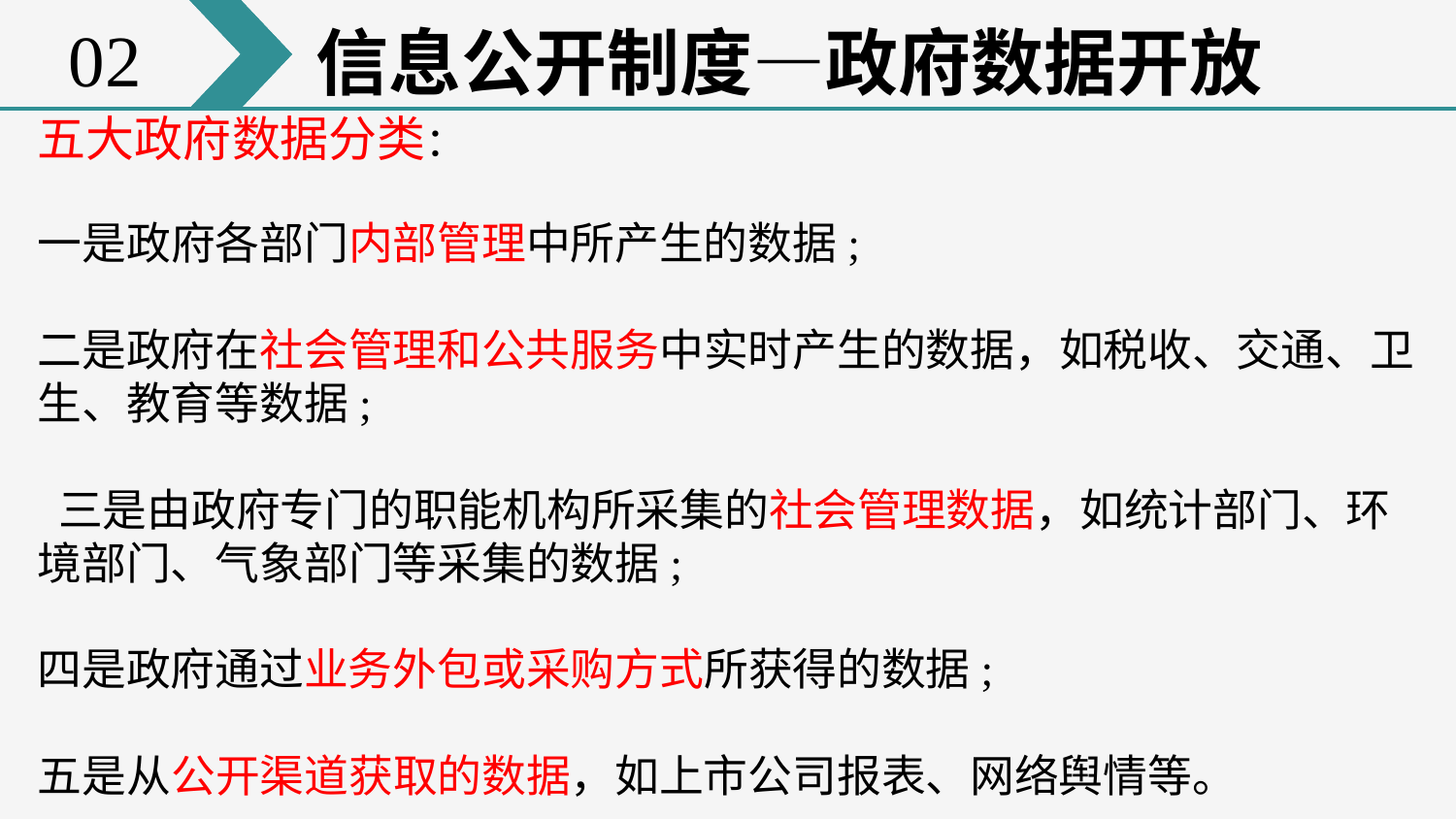

02
信息公开制度—政府数据开放
五大政府数据分类：

一是政府各部门内部管理中所产生的数据;

二是政府在社会管理和公共服务中实时产生的数据，如税收、交通、卫生、教育等数据;

 三是由政府专门的职能机构所采集的社会管理数据，如统计部门、环境部门、气象部门等采集的数据;

四是政府通过业务外包或采购方式所获得的数据;

五是从公开渠道获取的数据，如上市公司报表、网络舆情等。